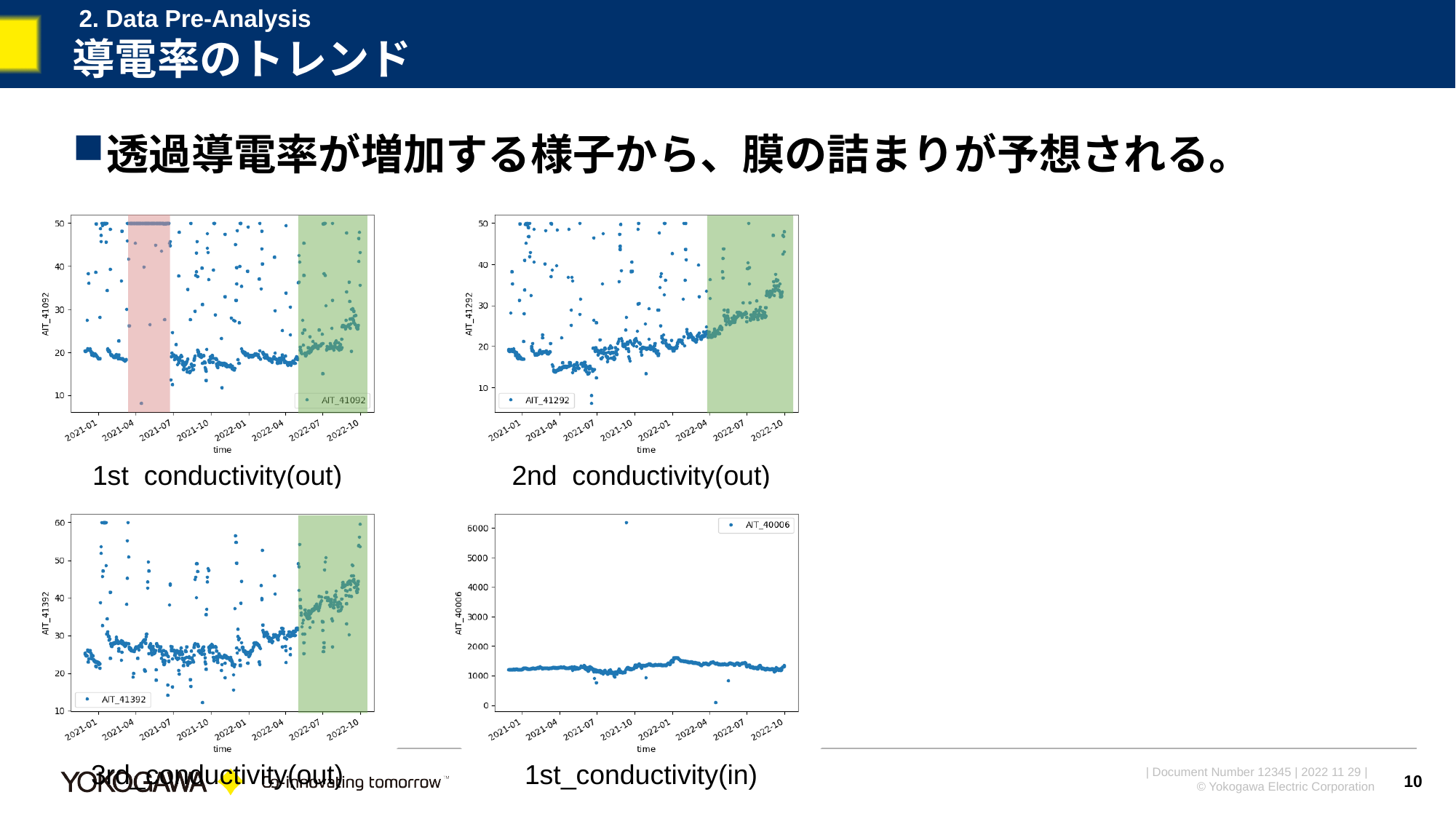

2. Data Pre-Analysis
# 導電率のトレンド
1st_conductivity(out)
2nd_conductivity(out)
3rd_conductivity(out)
1st_conductivity(in)
透過導電率が増加する様子から、膜の詰まりが予想される。

10